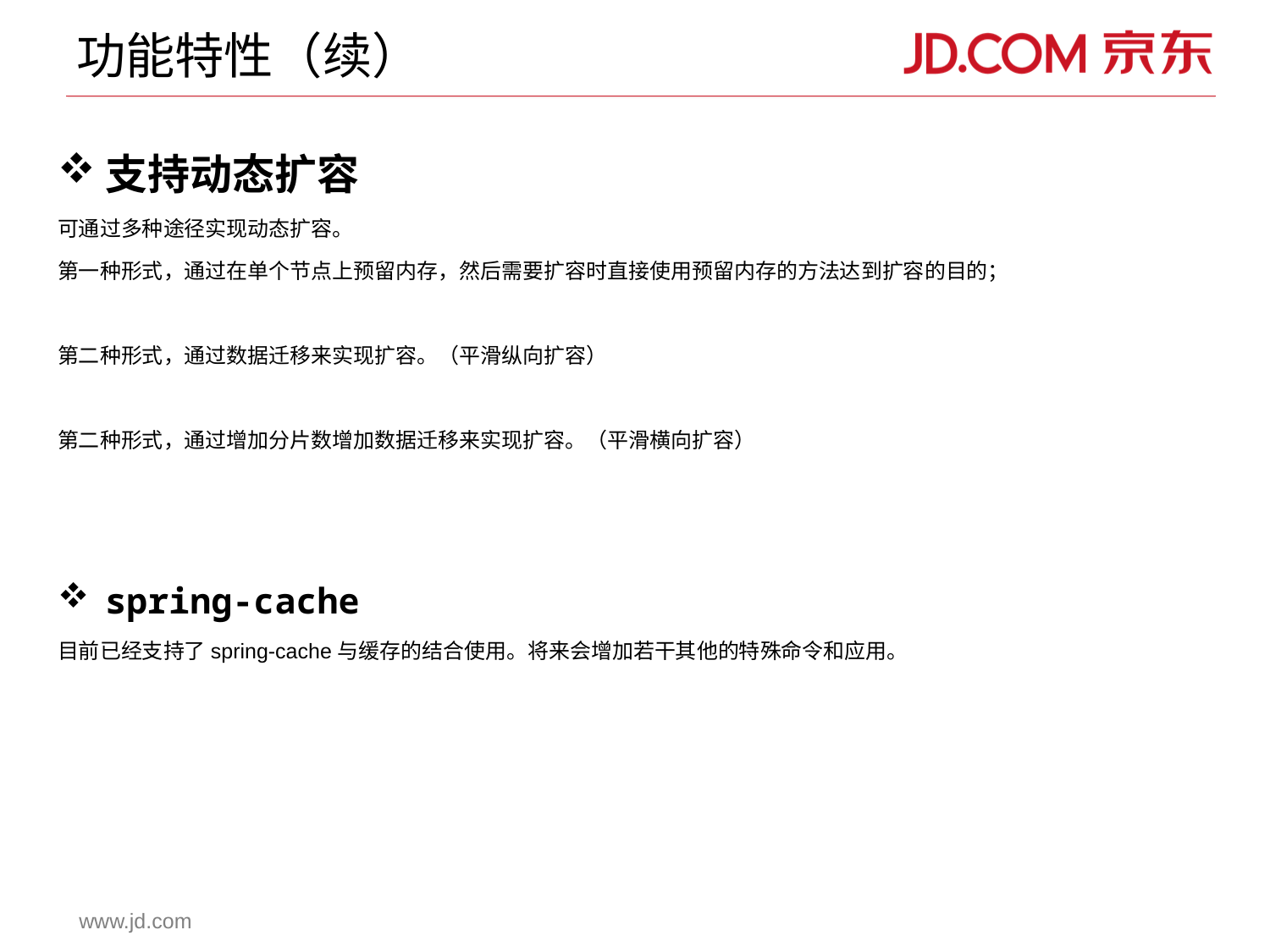

# 功能特性（续）
支持动态扩容
可通过多种途径实现动态扩容。
第一种形式，通过在单个节点上预留内存，然后需要扩容时直接使用预留内存的方法达到扩容的目的；

第二种形式，通过数据迁移来实现扩容。（平滑纵向扩容）

第二种形式，通过增加分片数增加数据迁移来实现扩容。（平滑横向扩容）

spring-cache
目前已经支持了spring-cache与缓存的结合使用。将来会增加若干其他的特殊命令和应用。